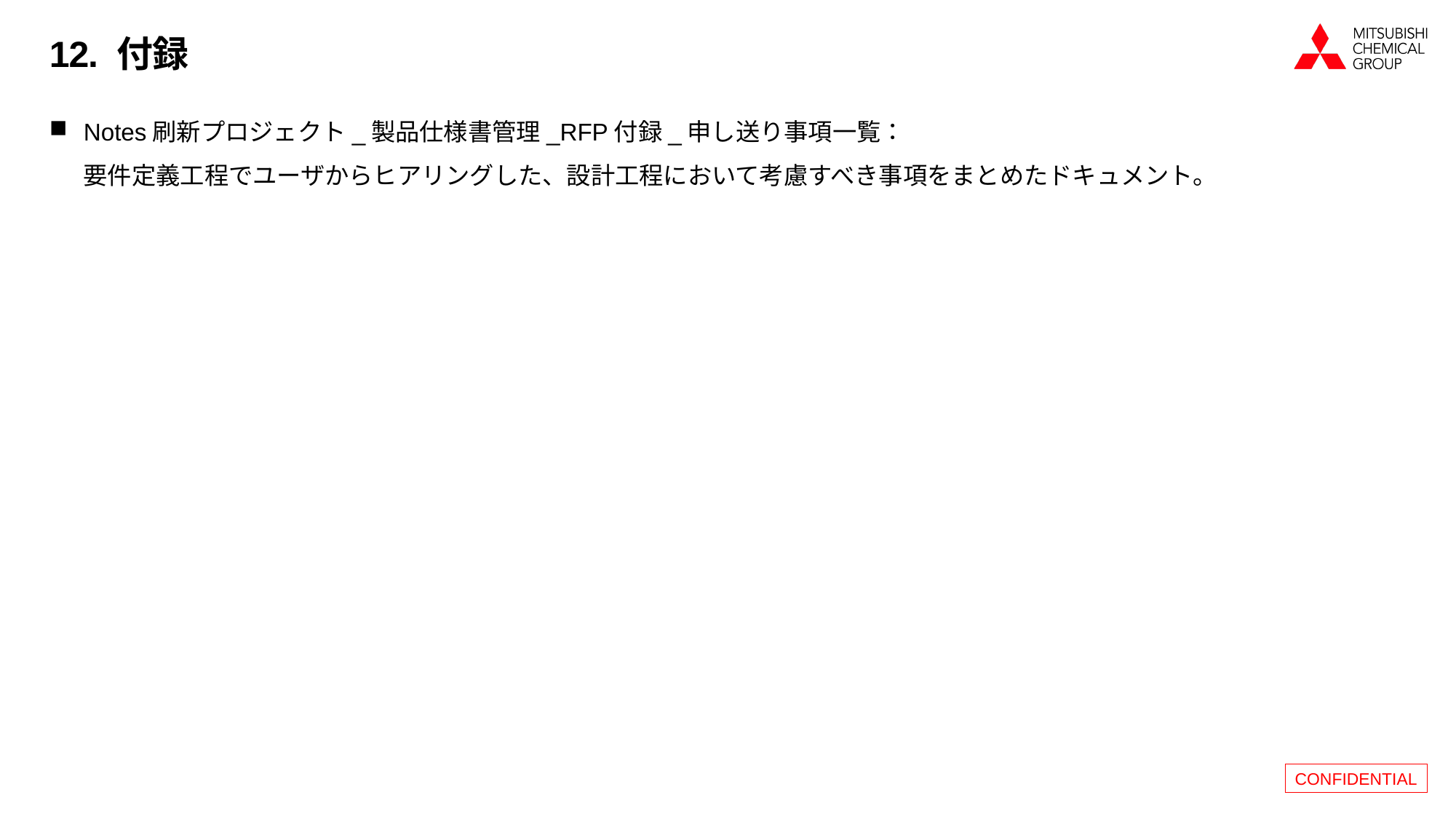

# 12. 付録
Notes刷新プロジェクト_製品仕様書管理_RFP付録_申し送り事項一覧：
要件定義工程でユーザからヒアリングした、設計工程において考慮すべき事項をまとめたドキュメント。